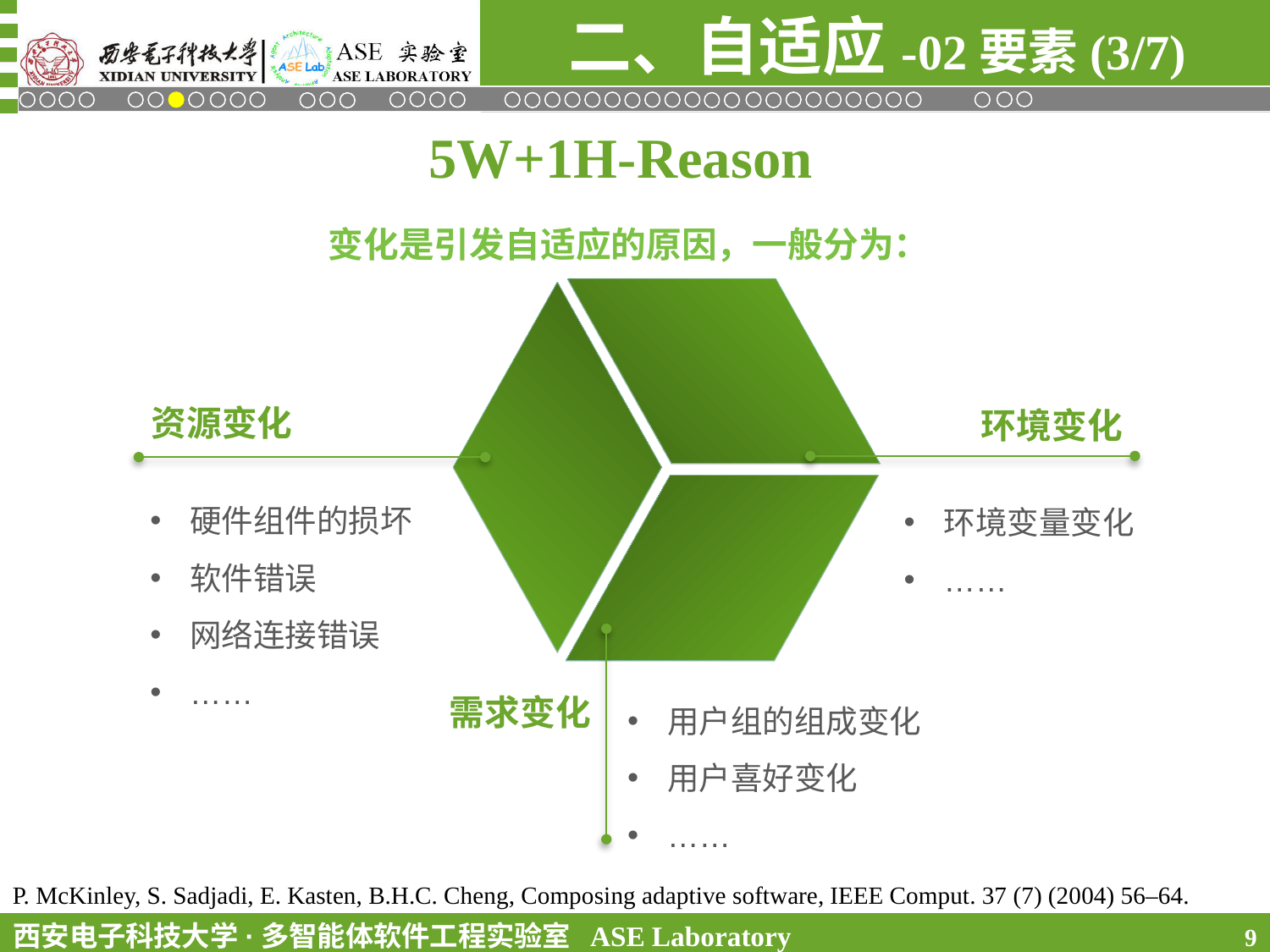

二、自适应-02要素(3/7)

5W+1H-Reason
变化是引发自适应的原因，一般分为：

资源变化
环境变化

硬件组件的损坏
软件错误
网络连接错误
……

环境变量变化
……
需求变化
用户组的组成变化
用户喜好变化
……

P. McKinley, S. Sadjadi, E. Kasten, B.H.C. Cheng, Composing adaptive software, IEEE Comput. 37 (7) (2004) 56–64.
9